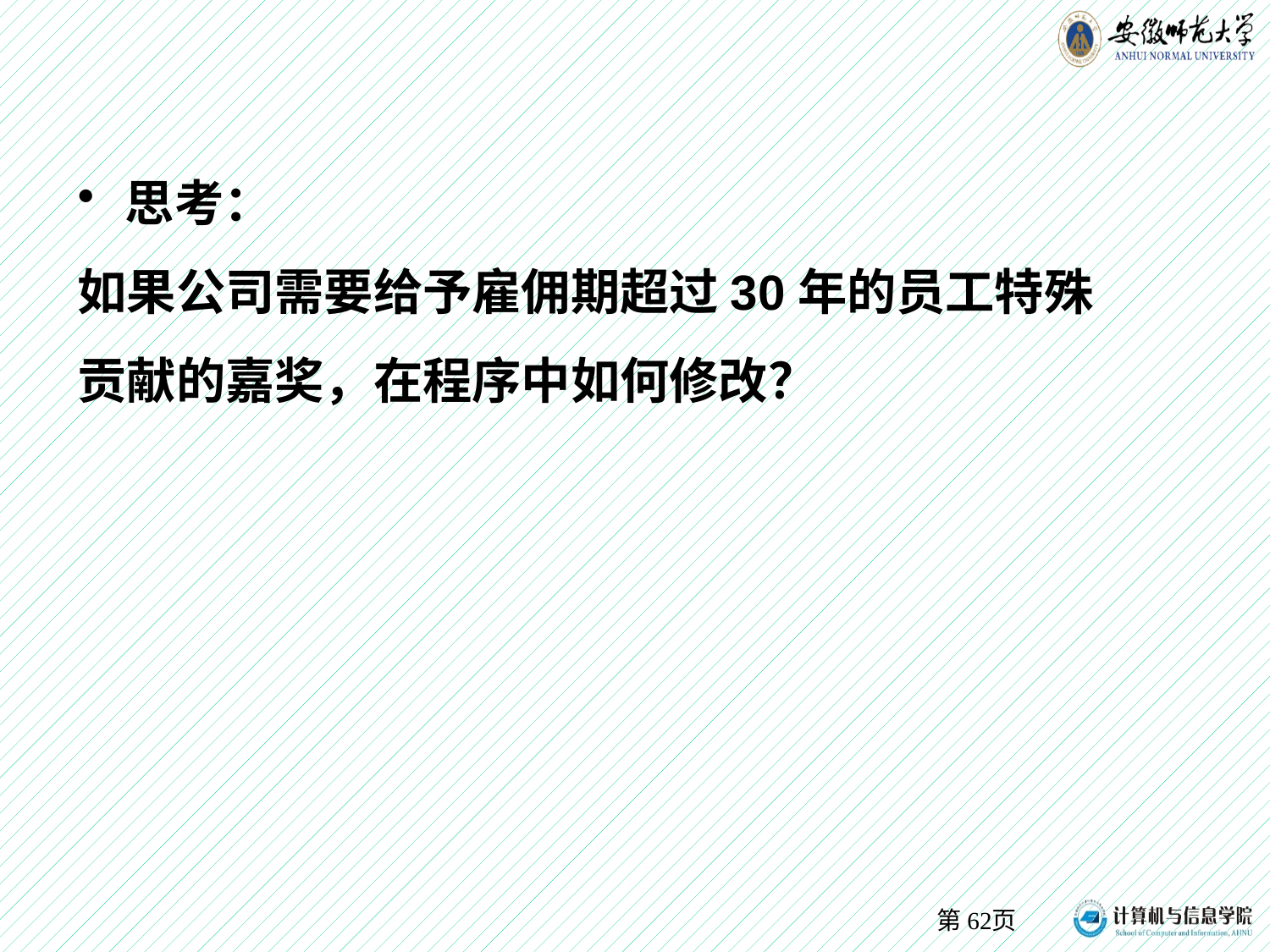

思考：
如果公司需要给予雇佣期超过30年的员工特殊贡献的嘉奖，在程序中如何修改？
第62页